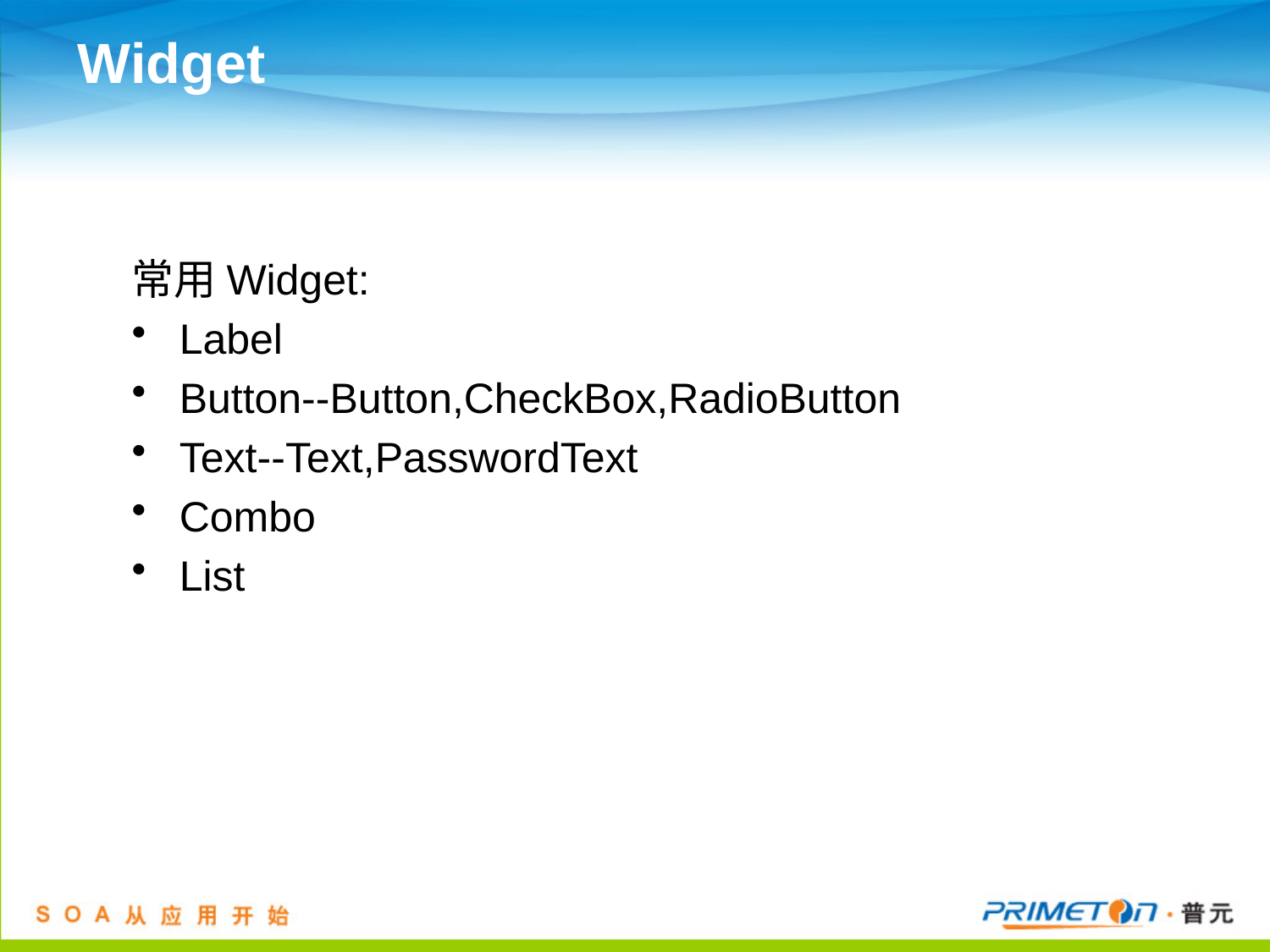

Widget
常用Widget:
Label
Button--Button,CheckBox,RadioButton
Text--Text,PasswordText
Combo
List